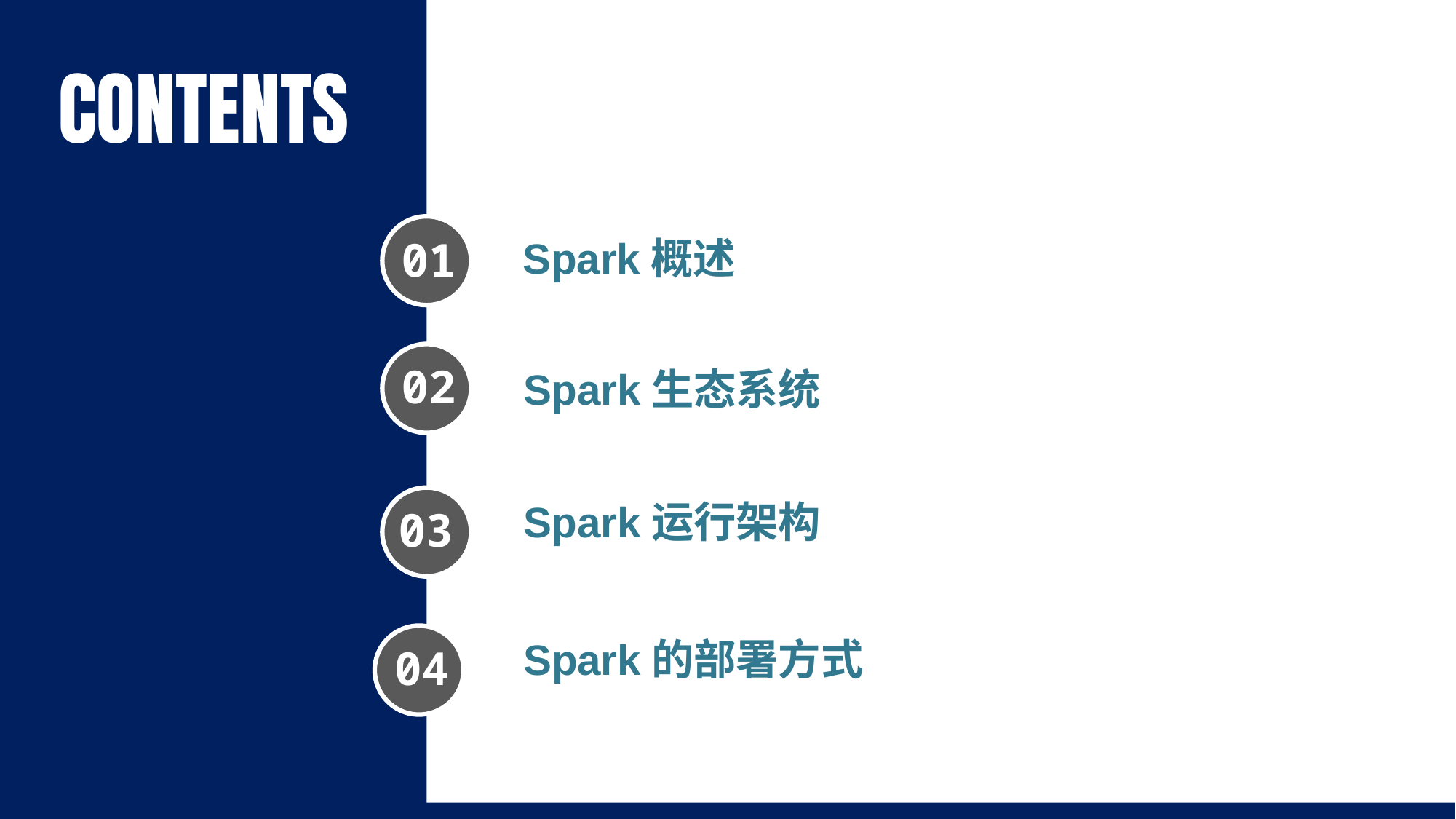

CONTENTS

01
Spark概述

02
Spark生态系统

03
Spark运行架构

04
Spark的部署方式